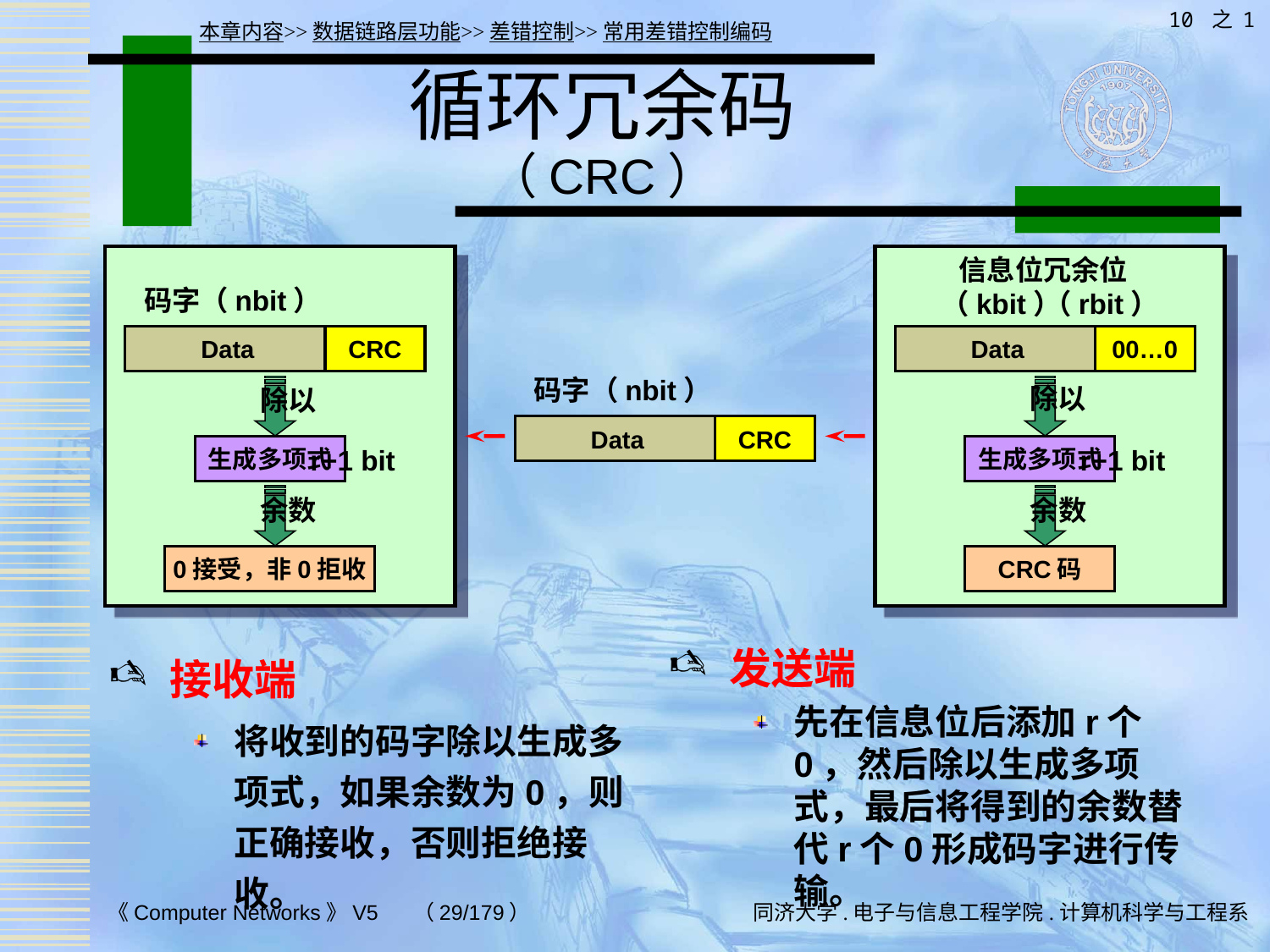

10 之 1
本章内容>>数据链路层功能>>差错控制>>常用差错控制编码
# 循环冗余码 （CRC）

信息位
（kbit）
Data
冗余位
（rbit）
00…0
码字（nbit）
Data
CRC
码字（nbit）
Data
CRC
除以
除以

生成多项式
r+1 bit

生成多项式
r+1 bit
余数
余数

0接受，非0拒收
CRC码
接收端
将收到的码字除以生成多项式，如果余数为0，则正确接收，否则拒绝接收。
发送端
先在信息位后添加r个0，然后除以生成多项式，最后将得到的余数替代r个0形成码字进行传输。